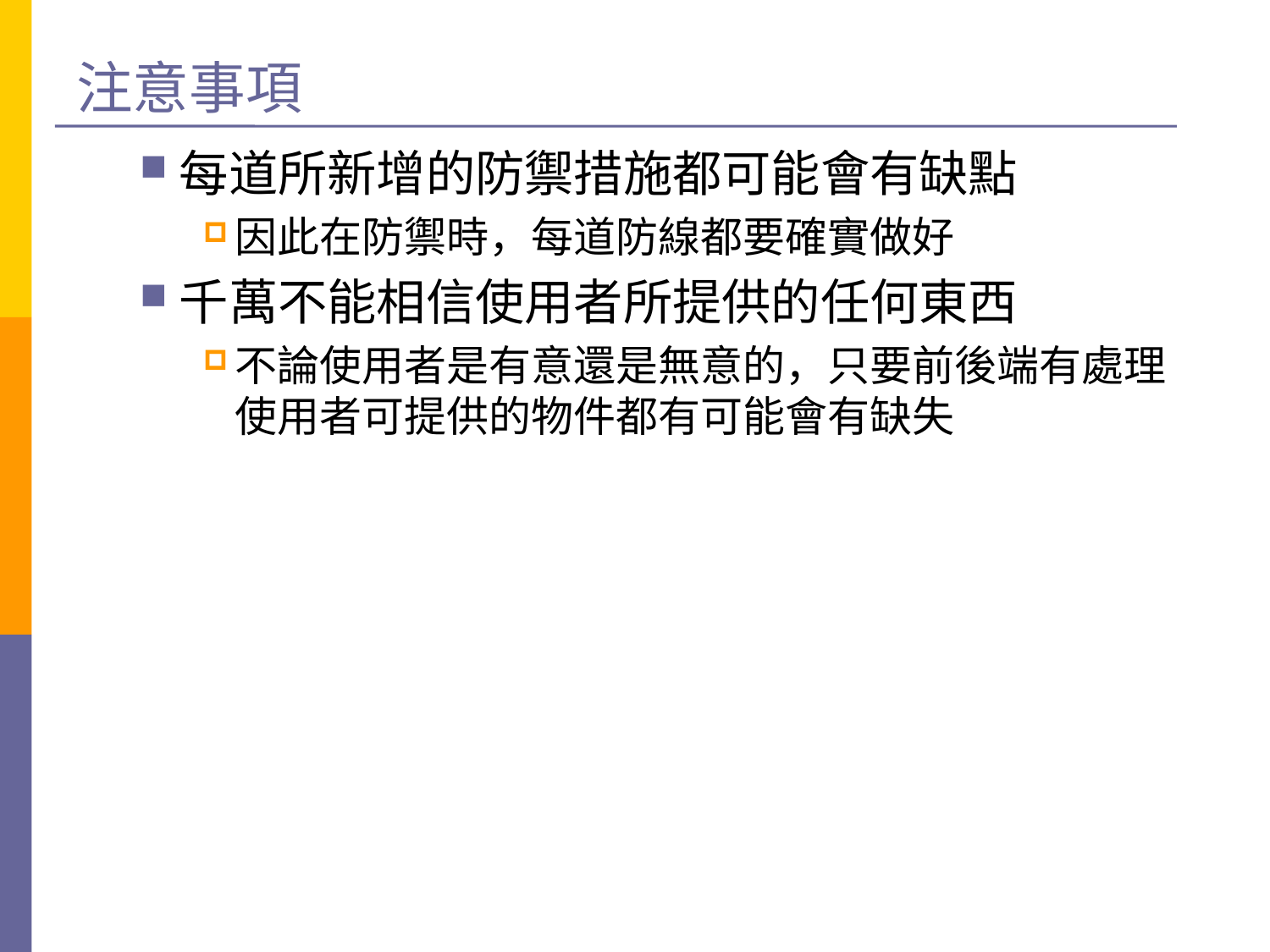

# 注意事項
每道所新增的防禦措施都可能會有缺點
因此在防禦時，每道防線都要確實做好
千萬不能相信使用者所提供的任何東西
不論使用者是有意還是無意的，只要前後端有處理使用者可提供的物件都有可能會有缺失